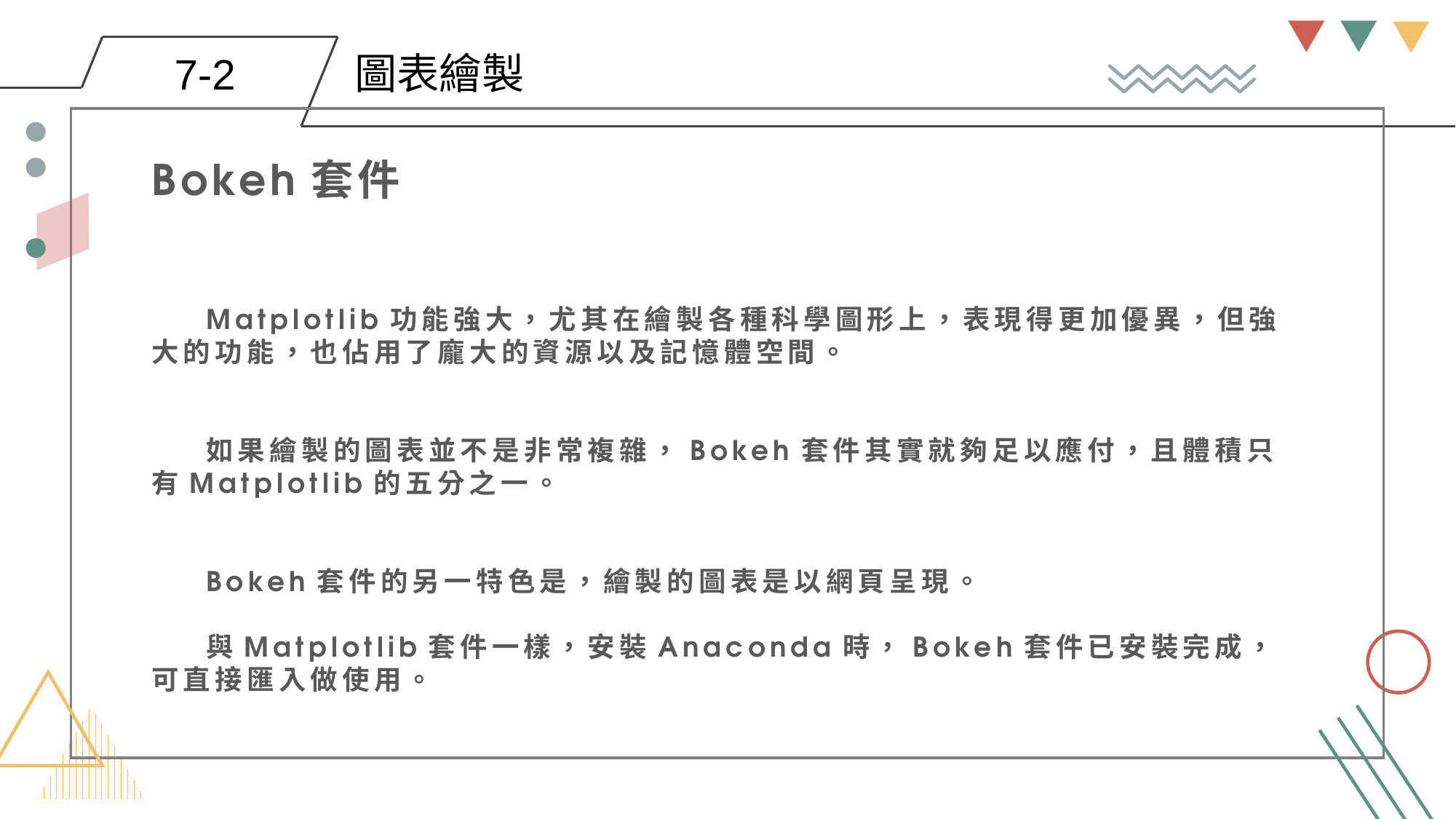

圖表繪製
7-2

Bokeh套件

Matplotlib功能強大，尤其在繪製各種科學圖形上，表現得更加優異，但強大的功能，也佔用了龐大的資源以及記憶體空間。

如果繪製的圖表並不是非常複雜，Bokeh套件其實就夠足以應付，且體積只有Matplotlib的五分之一。

Bokeh套件的另一特色是，繪製的圖表是以網頁呈現。

與Matplotlib套件一樣，安裝Anaconda時，Bokeh套件已安裝完成，可直接匯入做使用。